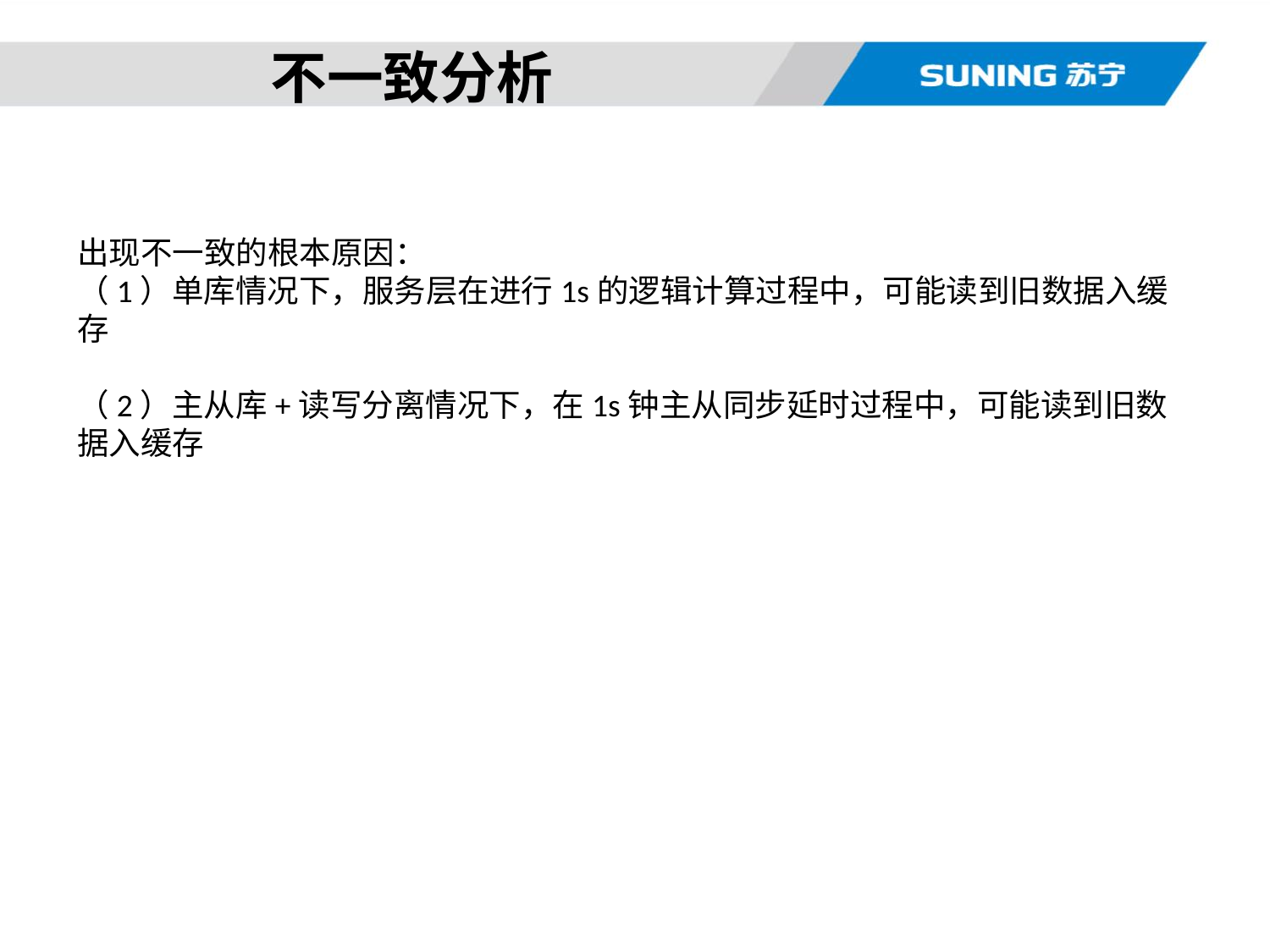

# 不一致分析

出现不一致的根本原因：
（1）单库情况下，服务层在进行1s的逻辑计算过程中，可能读到旧数据入缓存

（2）主从库+读写分离情况下，在1s钟主从同步延时过程中，可能读到旧数据入缓存